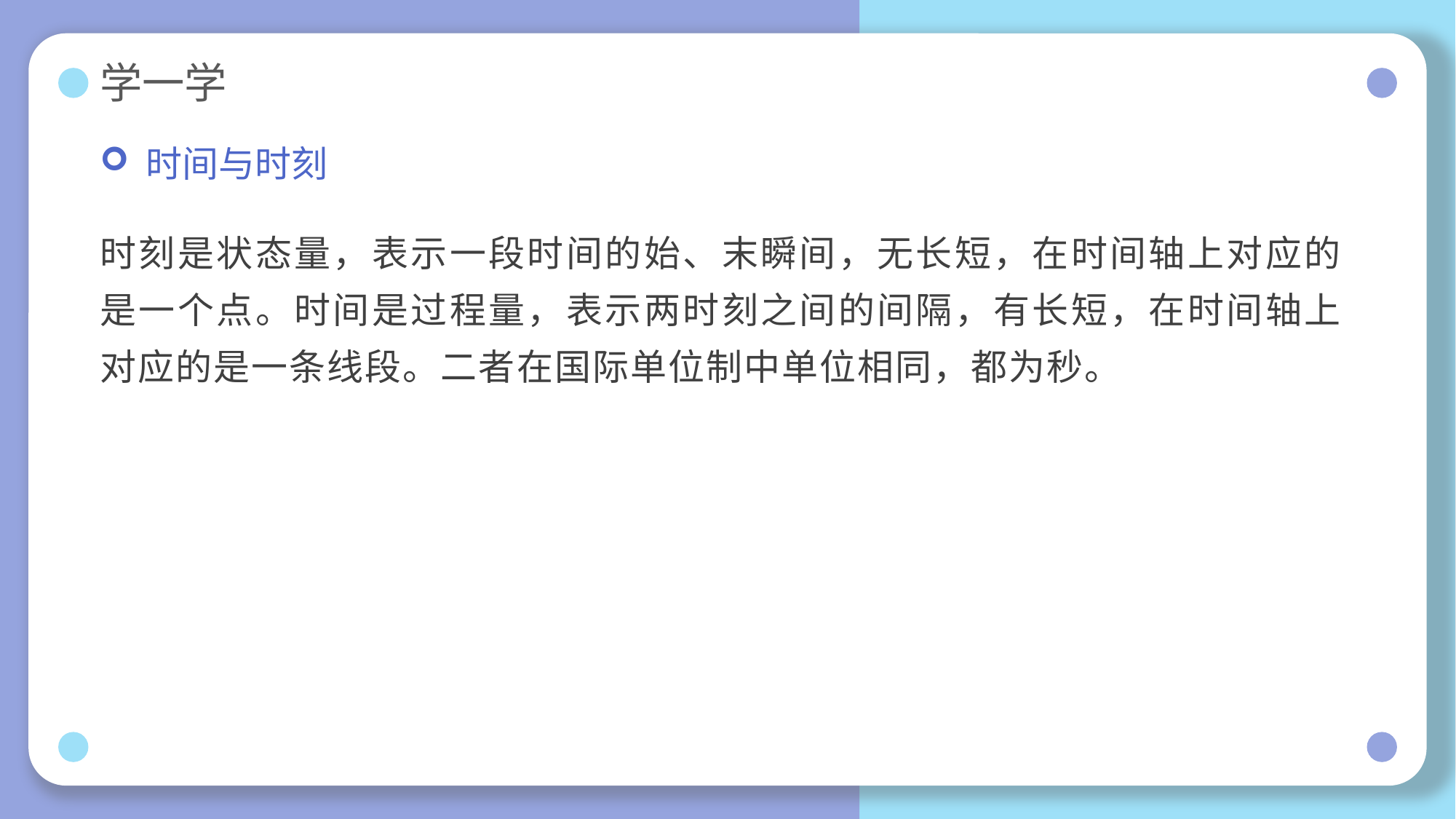

# 学一学
 时间与时刻
时刻是状态量，表示一段时间的始、末瞬间，无长短，在时间轴上对应的是一个点。时间是过程量，表示两时刻之间的间隔，有长短，在时间轴上对应的是一条线段。二者在国际单位制中单位相同，都为秒。